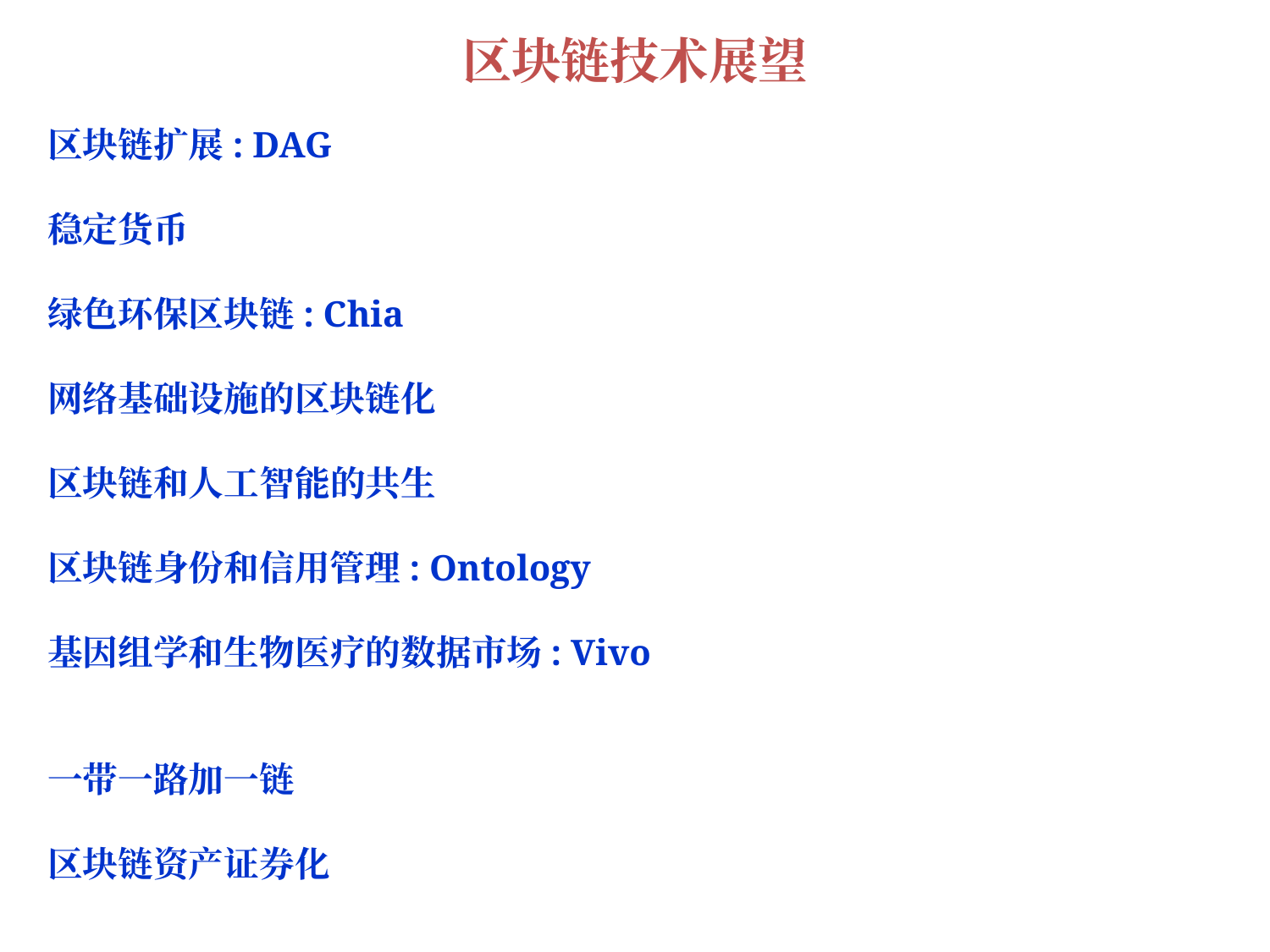

# 区块链技术展望
区块链扩展: DAG

稳定货币

绿色环保区块链: Chia

网络基础设施的区块链化

区块链和人工智能的共生

区块链身份和信用管理: Ontology

基因组学和生物医疗的数据市场: Vivo

一带一路加一链

区块链资产证券化